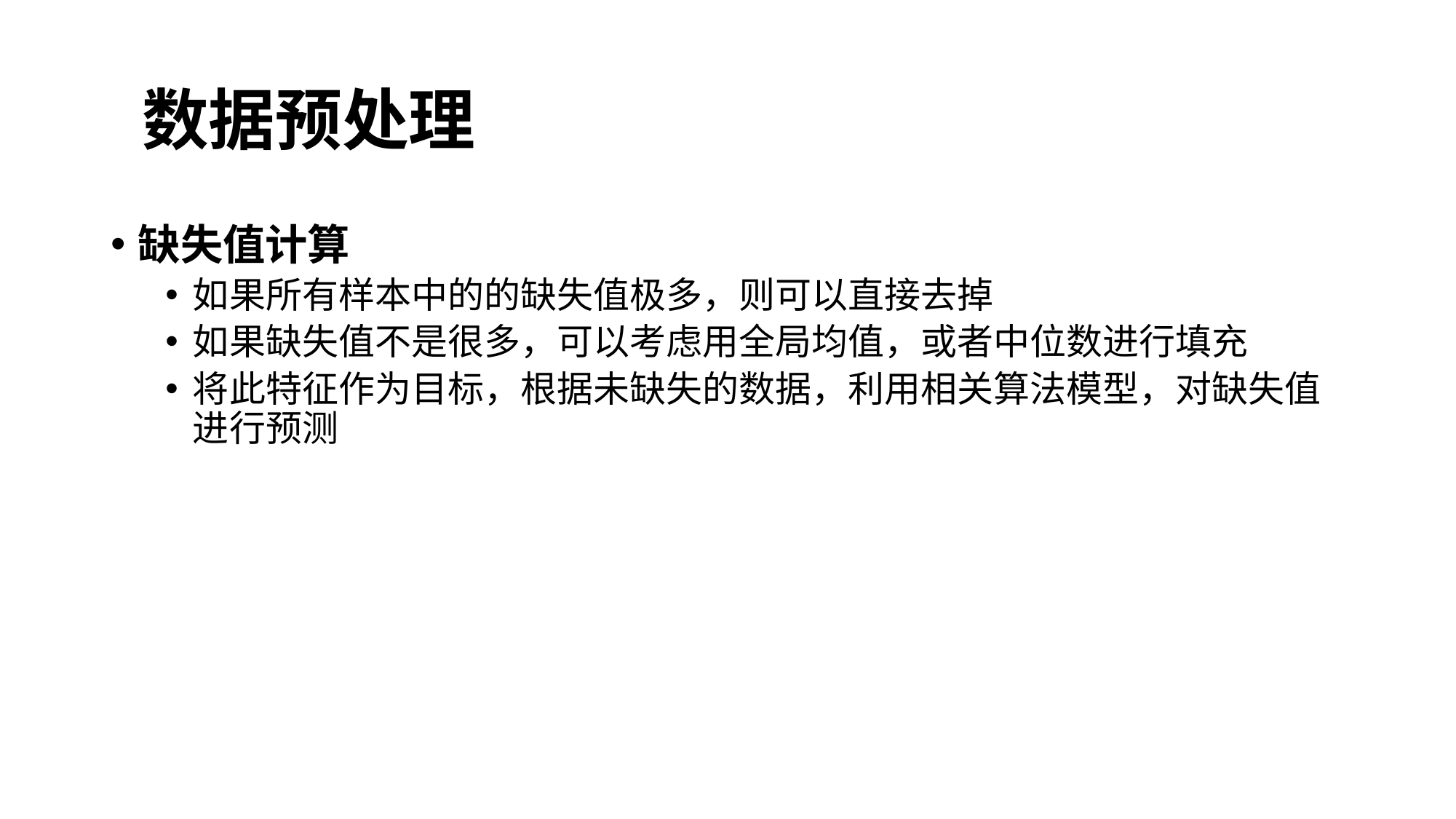

# 数据预处理
缺失值计算
如果所有样本中的的缺失值极多，则可以直接去掉
如果缺失值不是很多，可以考虑用全局均值，或者中位数进行填充
将此特征作为目标，根据未缺失的数据，利用相关算法模型，对缺失值进行预测